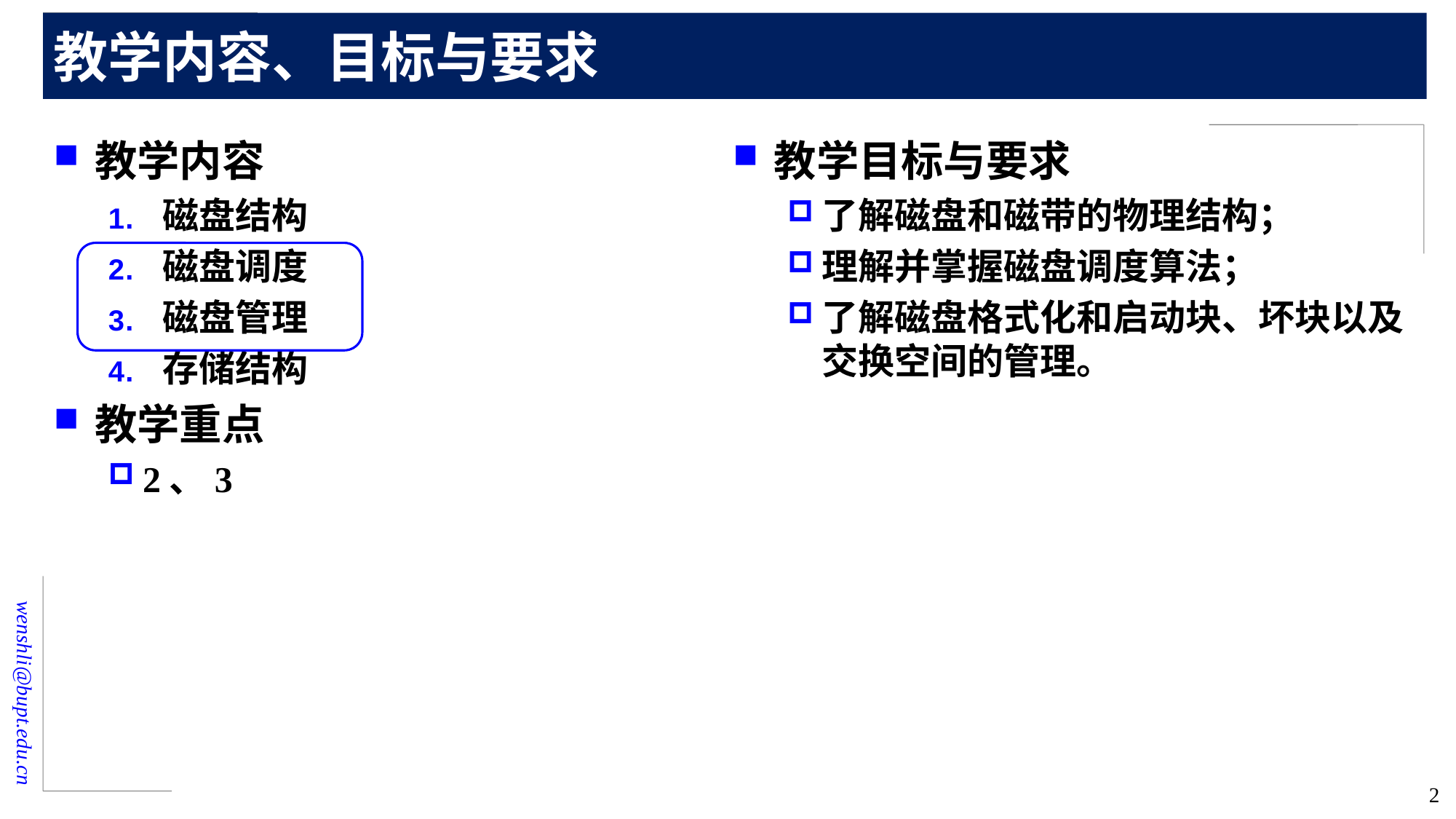

# 教学内容、目标与要求
教学内容
磁盘结构
磁盘调度
磁盘管理
存储结构
教学重点
2、3
教学目标与要求
了解磁盘和磁带的物理结构；
理解并掌握磁盘调度算法；
了解磁盘格式化和启动块、坏块以及交换空间的管理。

2